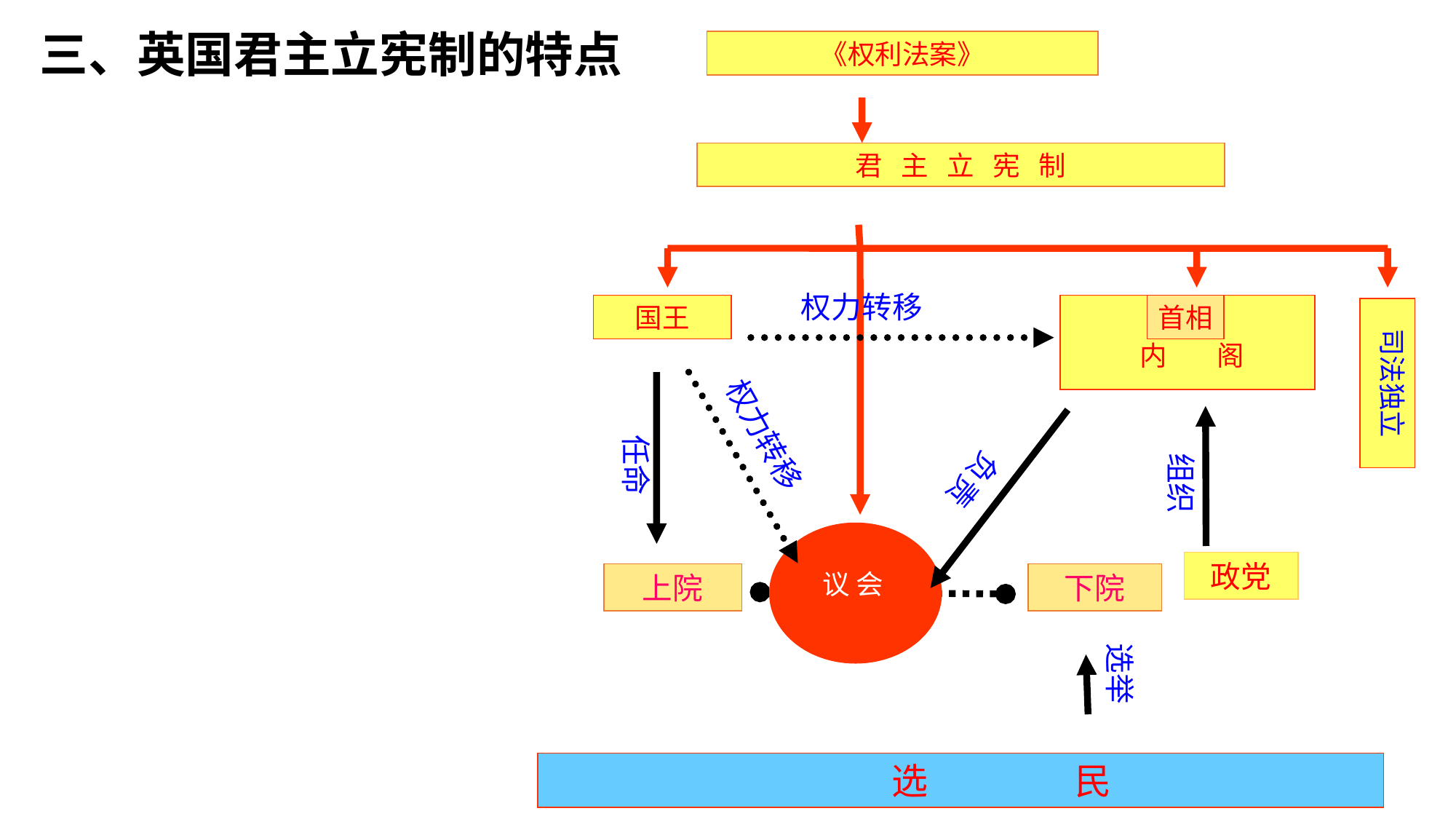

三、英国君主立宪制的特点
《权利法案》

君   主   立   宪   制

首相
司法独立

国王
议 会
内        阁
权力转移

权力转移

任命
负责

组织

政党
上院
下院

选举

         选                  民